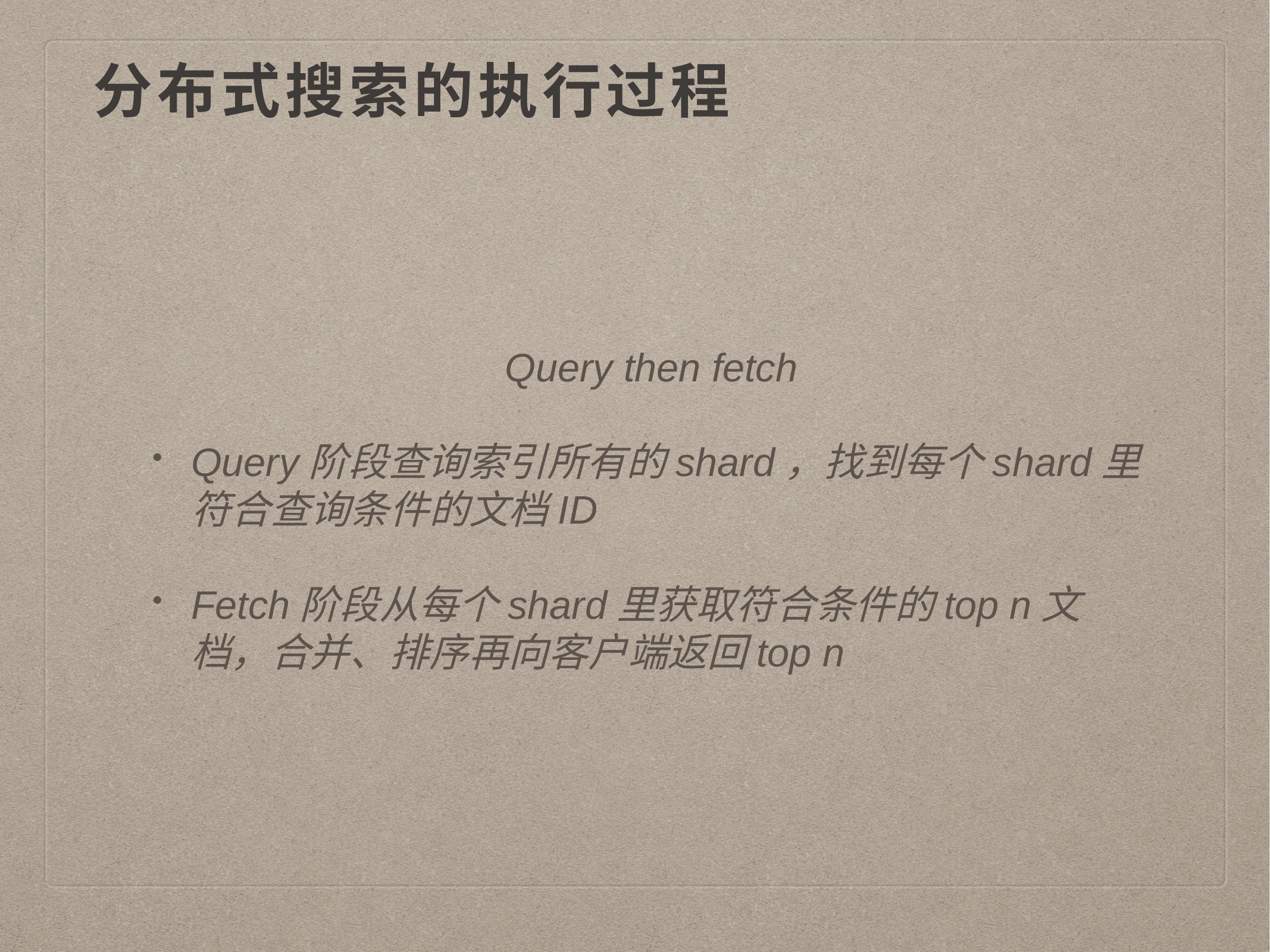

# 分布式搜索的执行过程
Query then fetch

Query阶段查询索引所有的shard，找到每个shard里符合查询条件的文档ID

Fetch阶段从每个shard里获取符合条件的top n文档，合并、排序再向客户端返回top n
18